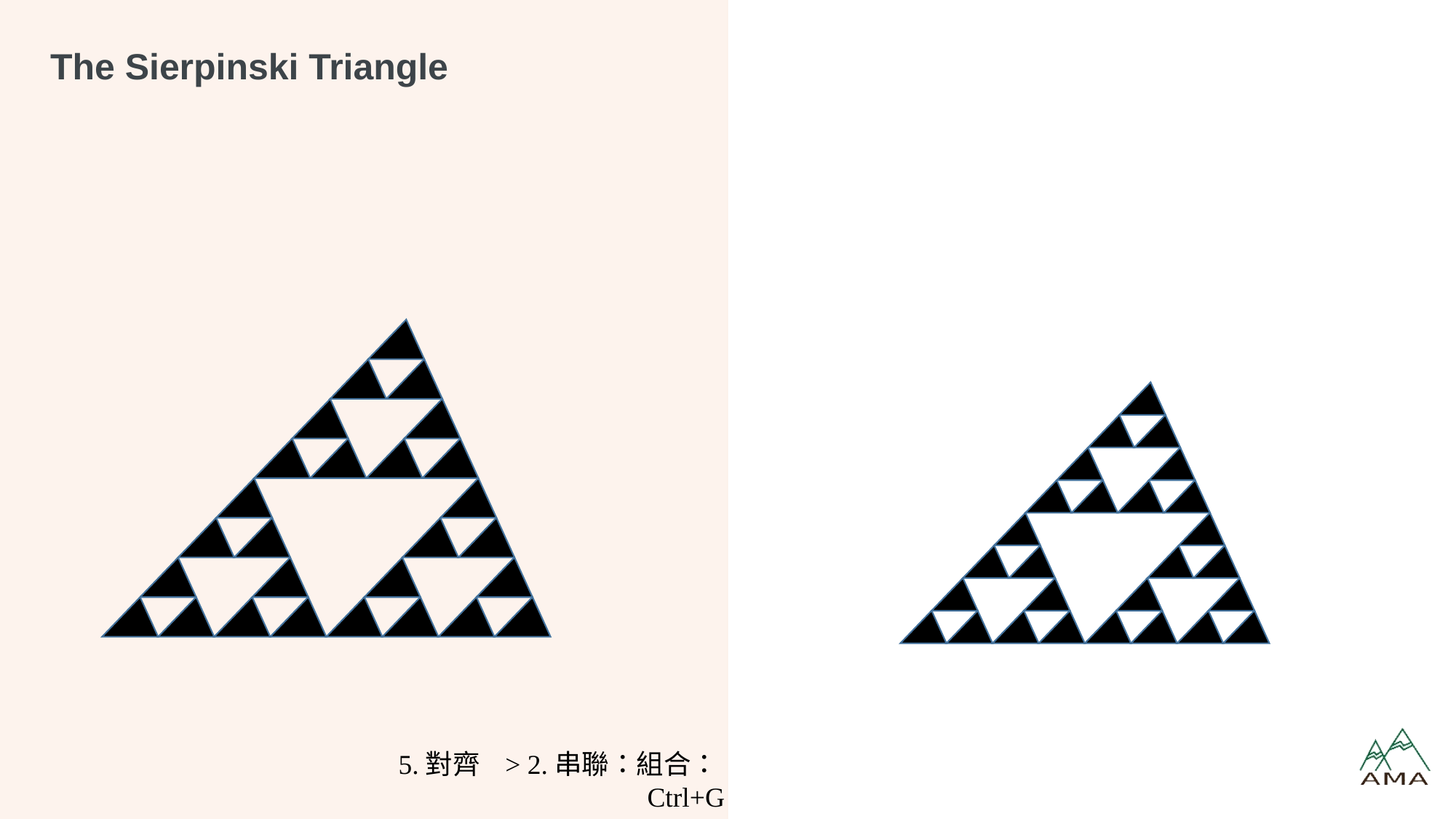

# The Sierpinski Triangle

5.對齊   > 2.串聯：組合：Ctrl+G